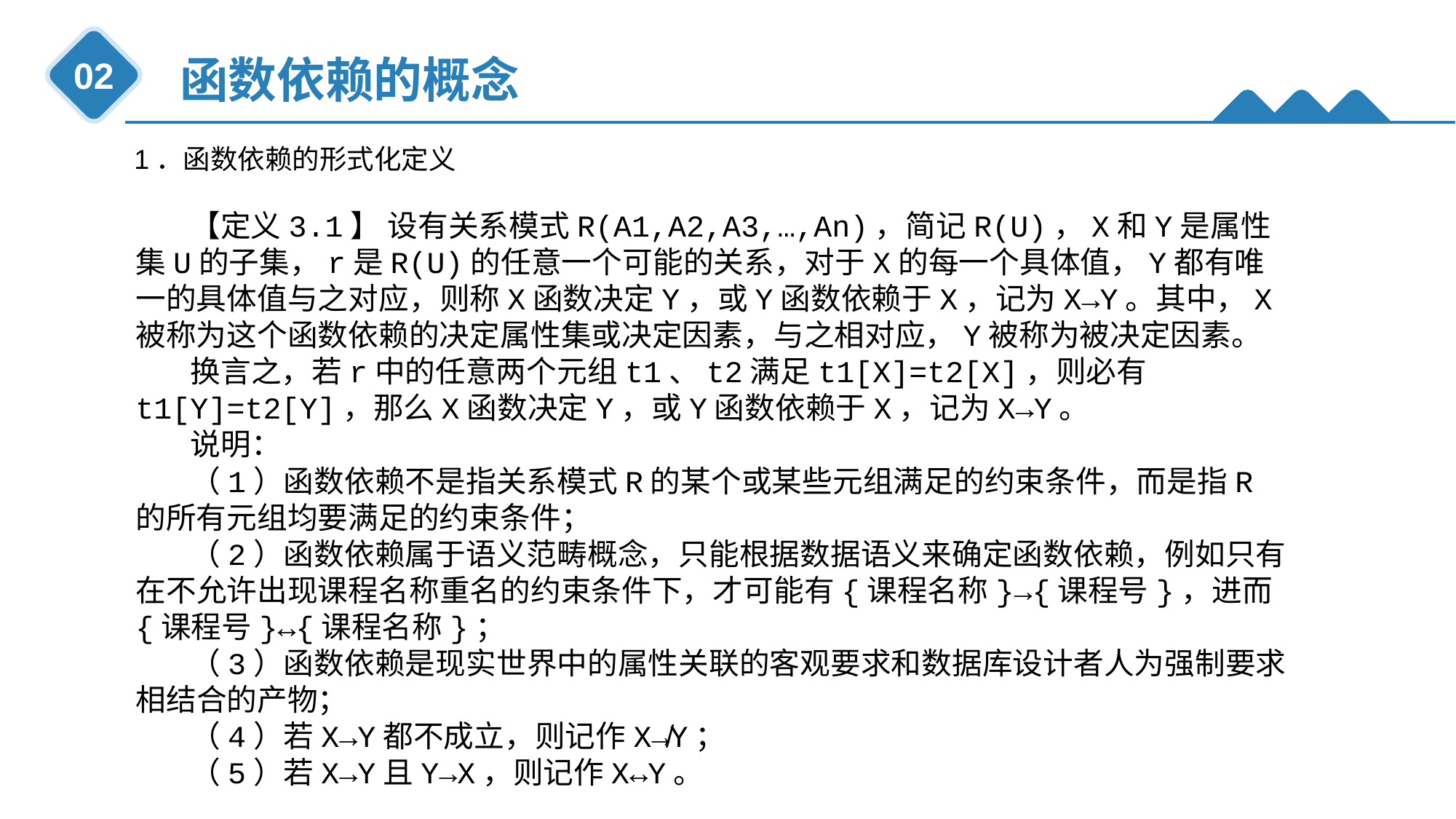

函数依赖的概念
02

1．函数依赖的形式化定义
【定义3.1】 设有关系模式R(A1,A2,A3,…,An)，简记R(U)，X和Y是属性集U的子集，r是R(U)的任意一个可能的关系，对于X的每一个具体值，Y都有唯一的具体值与之对应，则称X函数决定Y，或Y函数依赖于X，记为X→Y。其中，X被称为这个函数依赖的决定属性集或决定因素，与之相对应，Y被称为被决定因素。
换言之，若r中的任意两个元组t1、t2满足t1[X]=t2[X]，则必有t1[Y]=t2[Y]，那么X函数决定Y，或Y函数依赖于X，记为X→Y。
说明：
（1）函数依赖不是指关系模式R的某个或某些元组满足的约束条件，而是指R的所有元组均要满足的约束条件；
（2）函数依赖属于语义范畴概念，只能根据数据语义来确定函数依赖，例如只有在不允许出现课程名称重名的约束条件下，才可能有{课程名称}→{课程号}，进而{课程号}↔{课程名称}；
（3）函数依赖是现实世界中的属性关联的客观要求和数据库设计者人为强制要求相结合的产物；
（4）若X→Y都不成立，则记作X↛Y；
（5）若X→Y且Y→X，则记作X↔Y。